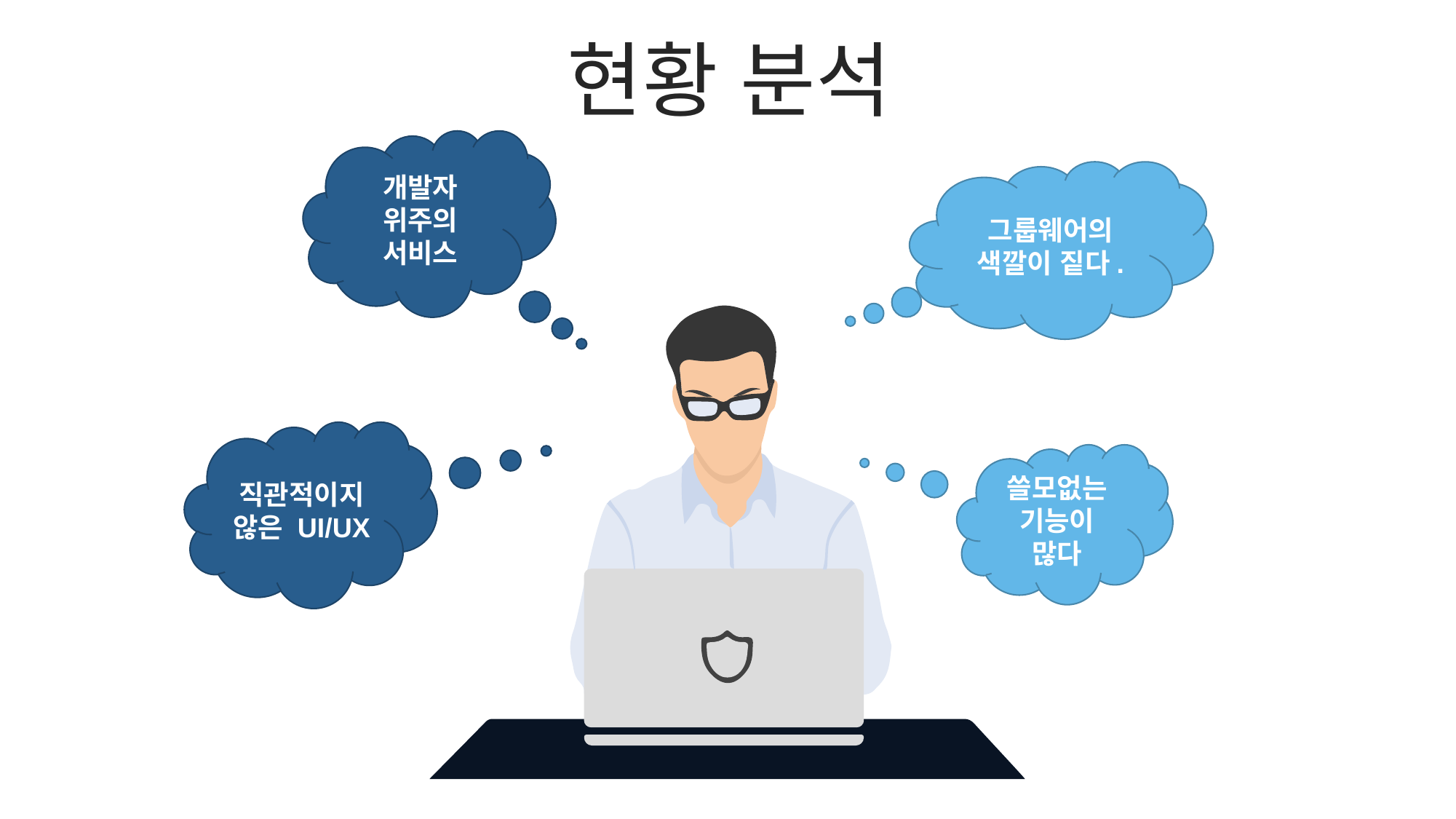

현황 분석
개발자 위주의 서비스
그룹웨어의 색깔이 짙다.

직관적이지않은 UI/UX

쓸모없는 기능이 많다